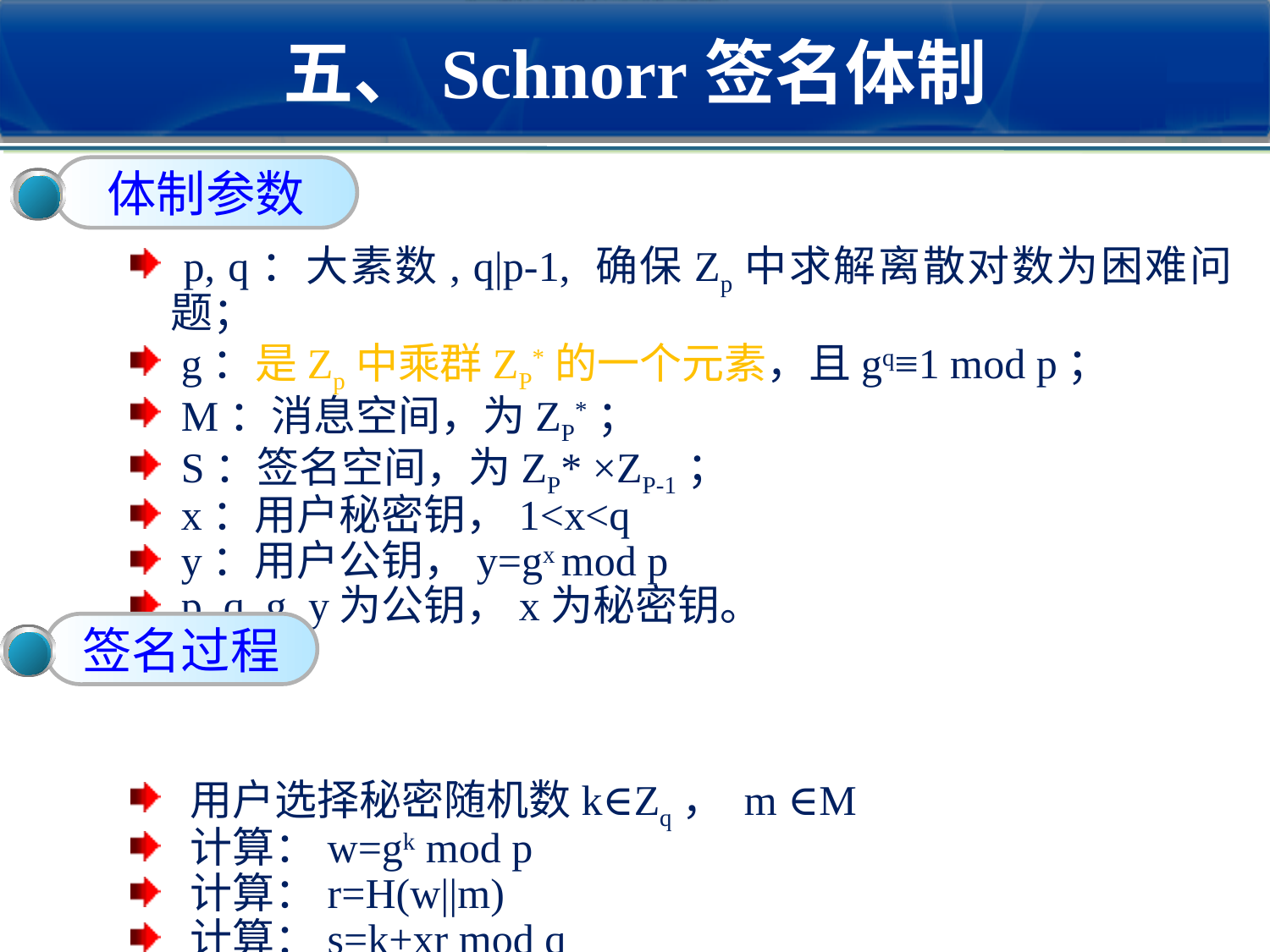

# 五、Schnorr签名体制
体制参数

 p, q：大素数, q|p-1, 确保Zp中求解离散对数为困难问题；
 g：是Zp中乘群ZP*的一个元素，且gq≡1 mod p；
 M：消息空间，为ZP*；
 S：签名空间，为ZP* ×ZP-1；
 x：用户秘密钥，1<x<q
 y：用户公钥，y=gx mod p
 p, q, g, y为公钥，x为秘密钥。

 用户选择秘密随机数k∈Zq， m ∈M
 计算：w=gk mod p
 计算：r=H(w||m)
 计算：s=k+xr mod q
 签名：Sigk(m)=(r, s)作为签名，将m和(r, s)送给对方。
签名过程